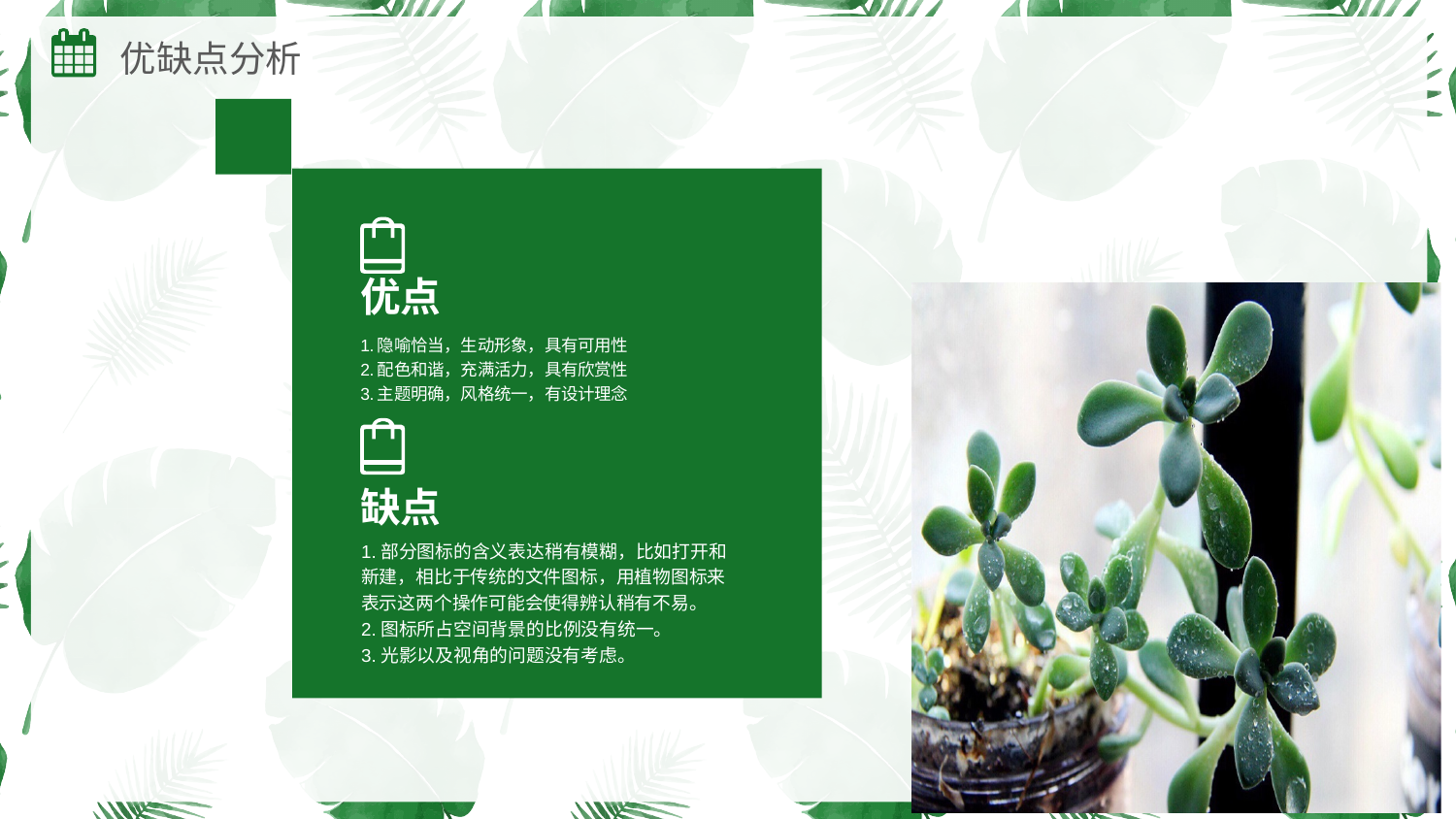

优缺点分析

优点
1.隐喻恰当，生动形象，具有可用性
2.配色和谐，充满活力，具有欣赏性
3.主题明确，风格统一，有设计理念

缺点
1.部分图标的含义表达稍有模糊，比如打开和新建，相比于传统的文件图标，用植物图标来表示这两个操作可能会使得辨认稍有不易。
2.图标所占空间背景的比例没有统一。
3.光影以及视角的问题没有考虑。